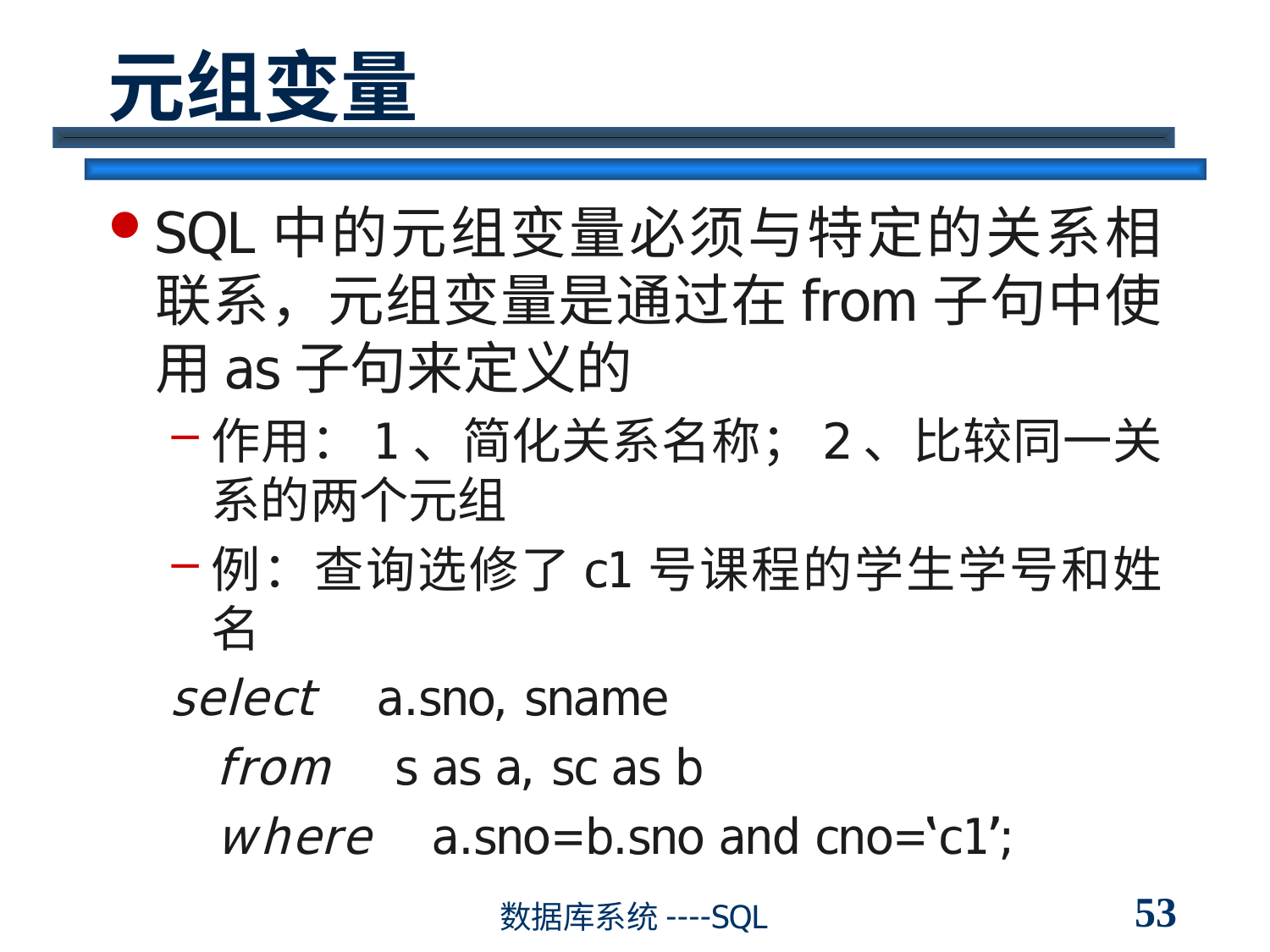

# 元组变量
SQL中的元组变量必须与特定的关系相联系，元组变量是通过在from子句中使用as子句来定义的
作用：1、简化关系名称；2、比较同一关系的两个元组
例：查询选修了c1号课程的学生学号和姓名
select    a.sno, sname
   from    s as a, sc as b
   where    a.sno=b.sno and cno=‘c1’;
53
数据库系统----SQL